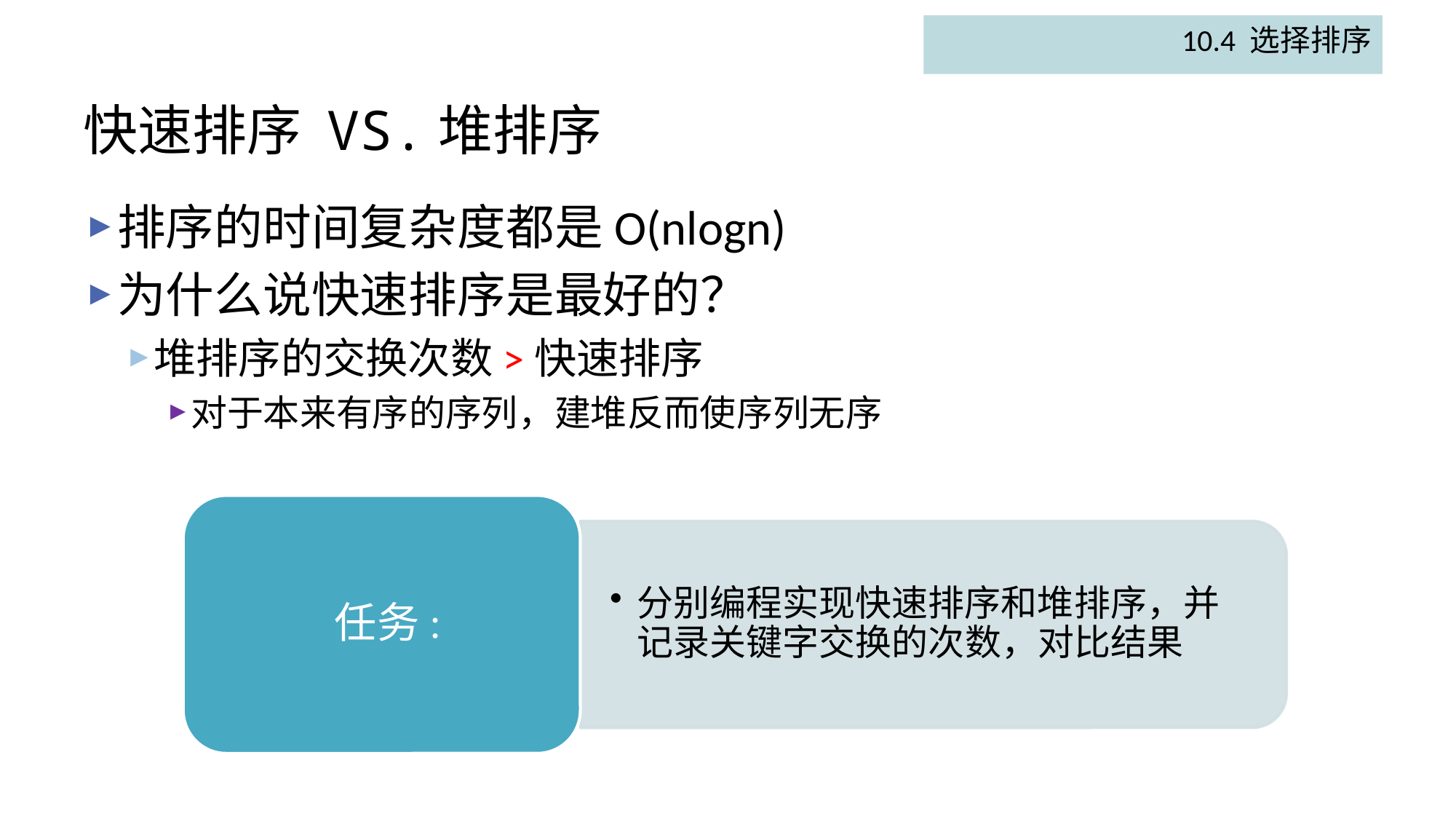

10.4 选择排序
# 快速排序 VS.堆排序
排序的时间复杂度都是O(nlogn)
为什么说快速排序是最好的？
堆排序的交换次数>快速排序
对于本来有序的序列，建堆反而使序列无序
分别编程实现快速排序和堆排序，并记录关键字交换的次数，对比结果
任务: